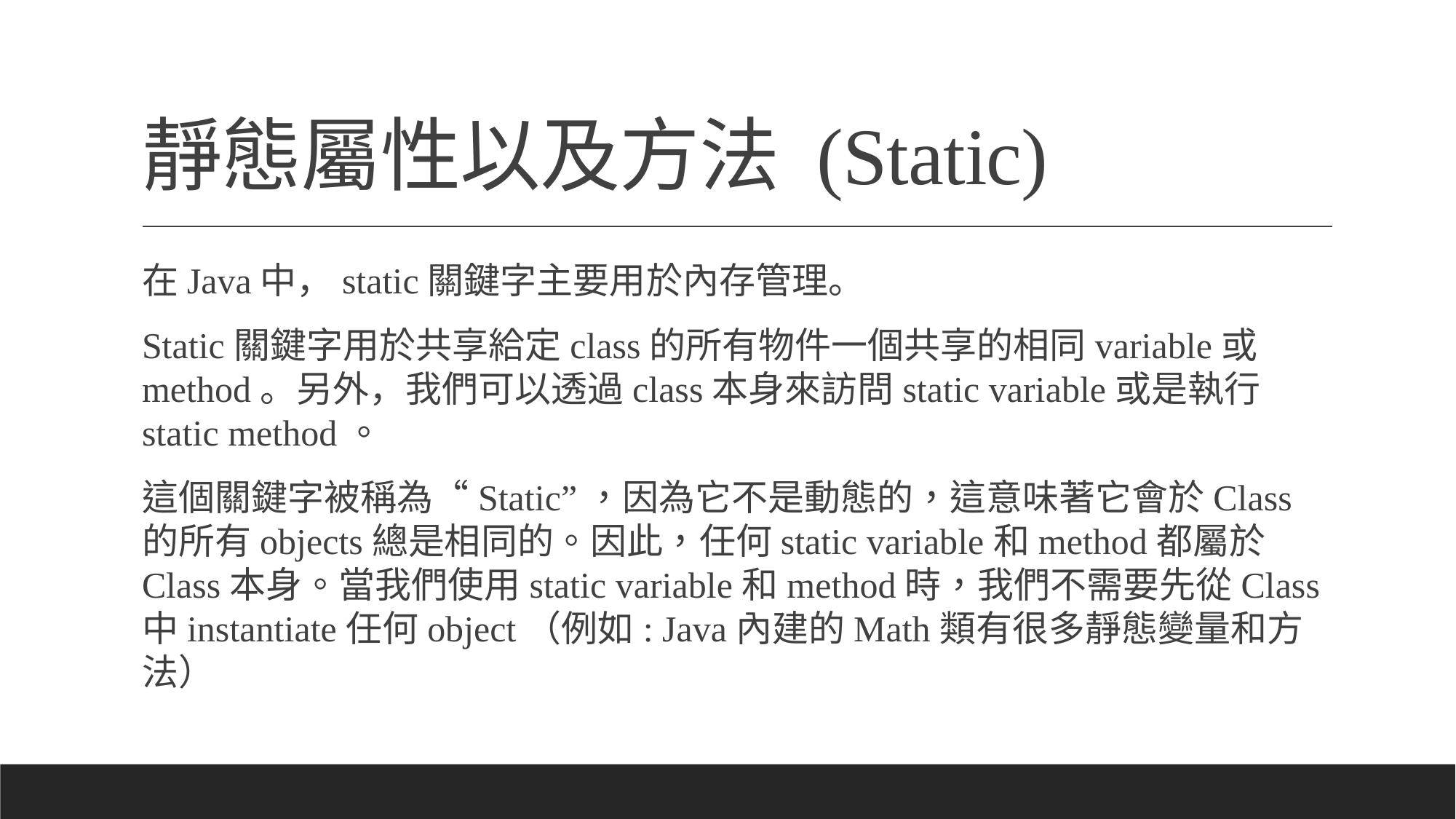

# 靜態屬性以及方法 (Static)
在Java中，static關鍵字主要用於內存管理。
Static關鍵字用於共享給定class的所有物件一個共享的相同variable或method。另外，我們可以透過class本身來訪問static variable或是執行static method。
這個關鍵字被稱為“Static”，因為它不是動態的，這意味著它會於Class的所有objects總是相同的。因此，任何static variable和method都屬於Class本身。當我們使用static variable和method時，我們不需要先從Class中instantiate任何object（例如: Java內建的Math類有很多靜態變量和方法）